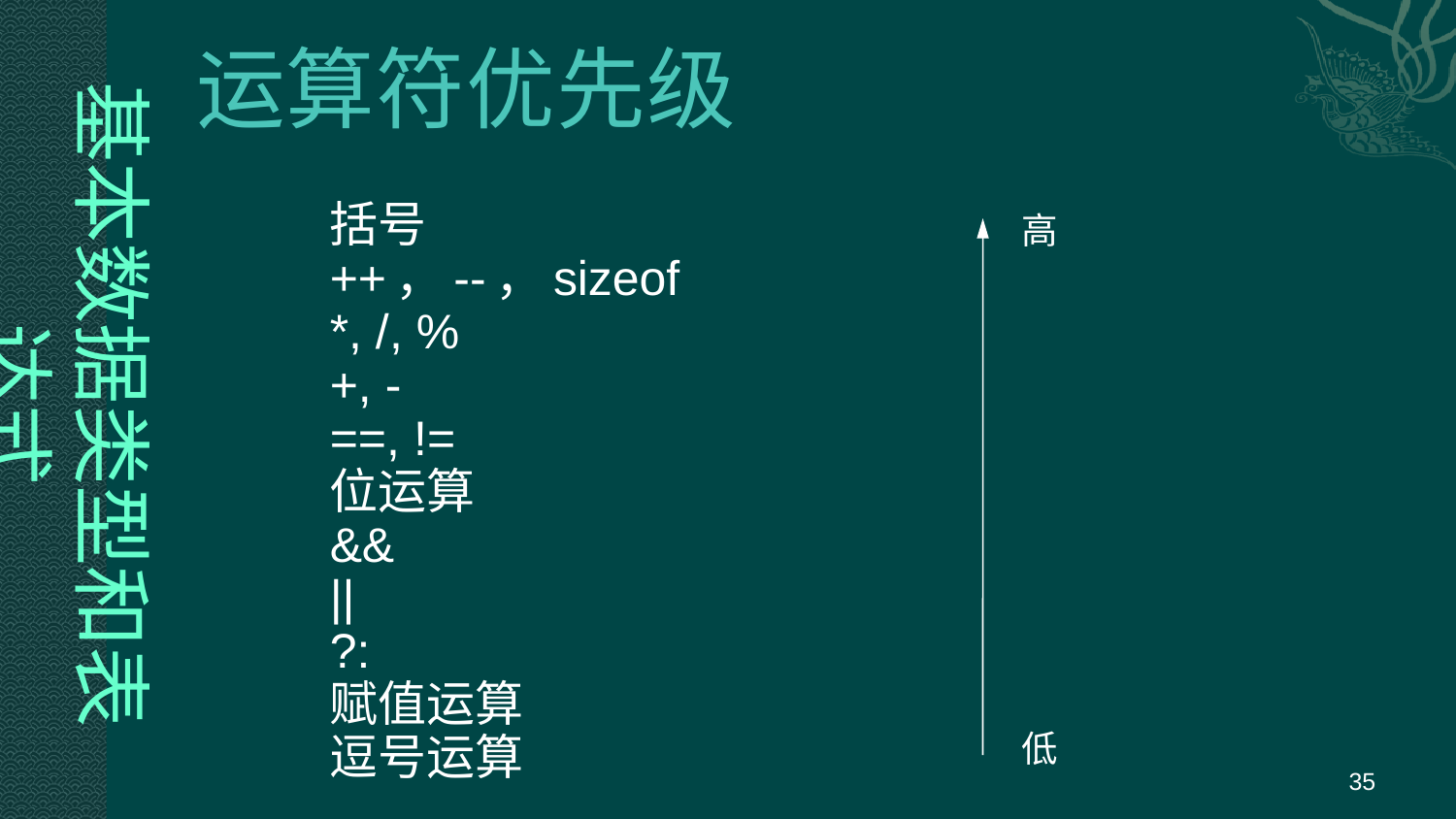

# 运算符优先级
基本数据类型和表达式
括号
++，--，sizeof
*, /, %
+, -
==, !=
位运算
&&
||
?:
赋值运算
逗号运算
高

低
35